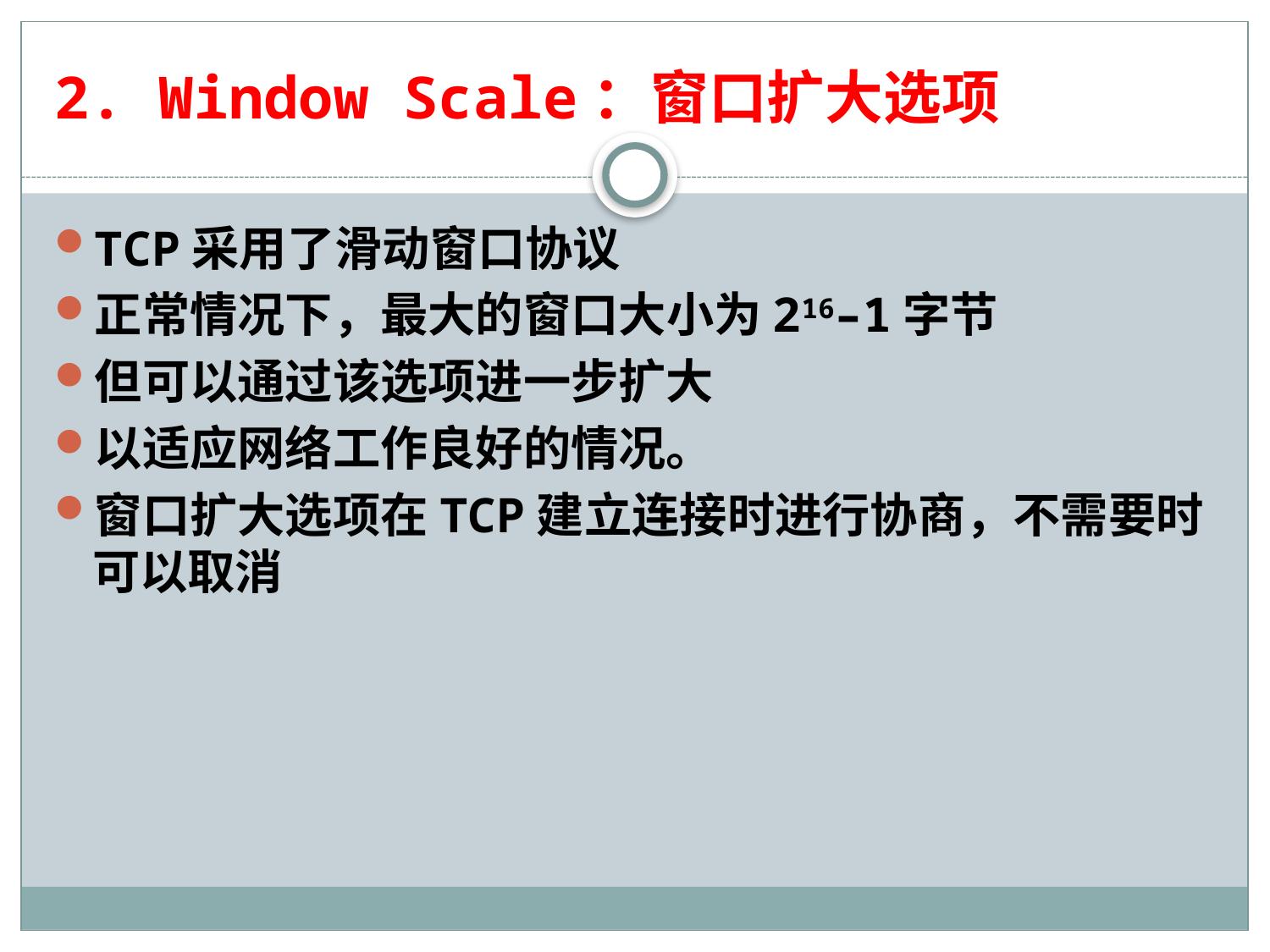

# 2. Window Scale：窗口扩大选项
TCP采用了滑动窗口协议
正常情况下，最大的窗口大小为216–1字节
但可以通过该选项进一步扩大
以适应网络工作良好的情况。
窗口扩大选项在TCP建立连接时进行协商，不需要时可以取消